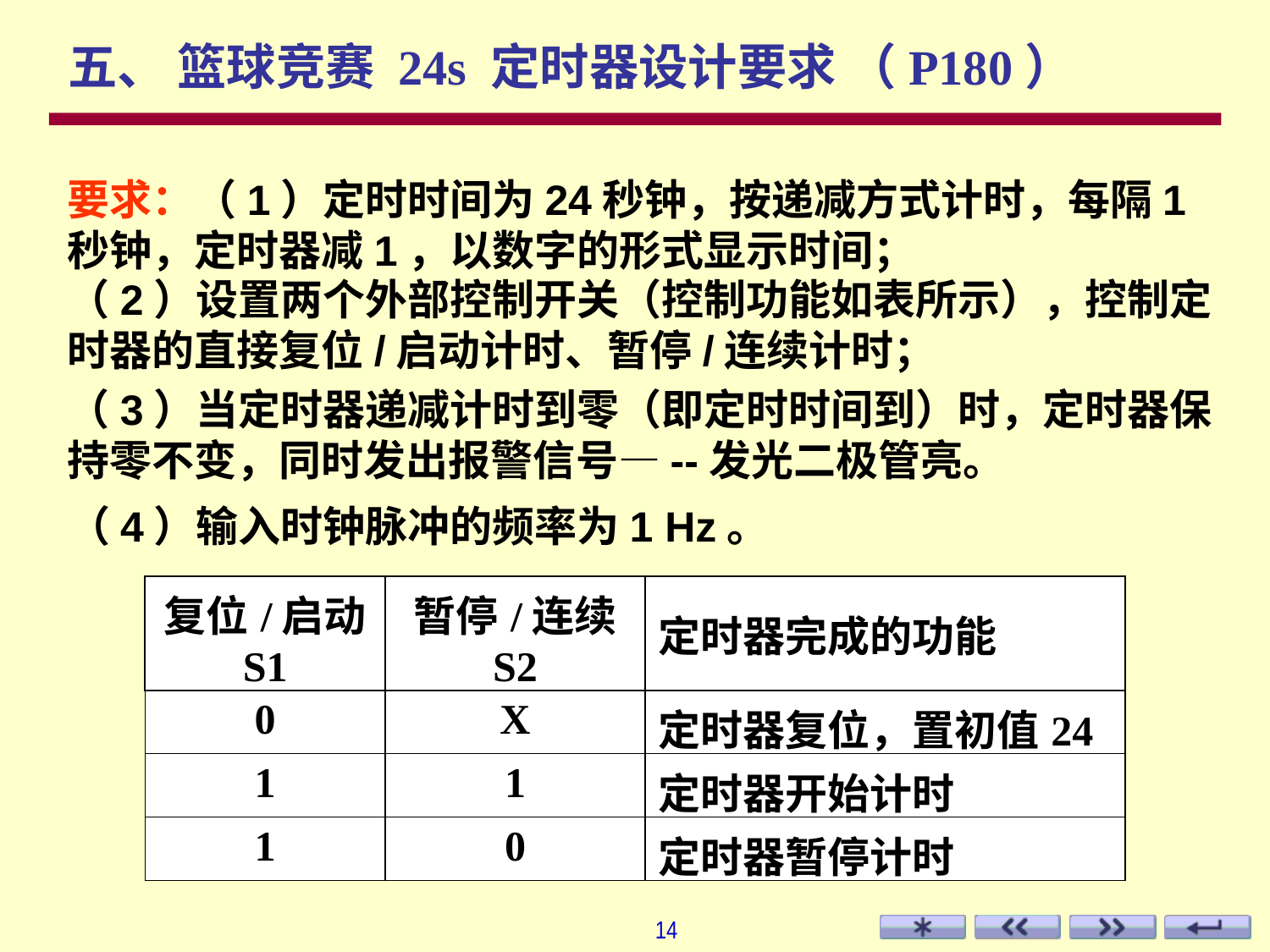

五、 篮球竞赛 24s 定时器设计要求 （P180）

要求：（1）定时时间为24秒钟，按递减方式计时，每隔1秒钟，定时器减1，以数字的形式显示时间；
（2）设置两个外部控制开关（控制功能如表所示），控制定时器的直接复位/启动计时、暂停/连续计时；
（3）当定时器递减计时到零（即定时时间到）时，定时器保持零不变，同时发出报警信号—--发光二极管亮。
（4）输入时钟脉冲的频率为1 Hz。
| 复位/启动 S1 | 暂停/连续 S2 | 定时器完成的功能 |
| --- | --- | --- |
| 0 | X | 定时器复位，置初值24 |
| 1 | 1 | 定时器开始计时 |
| 1 | 0 | 定时器暂停计时 |